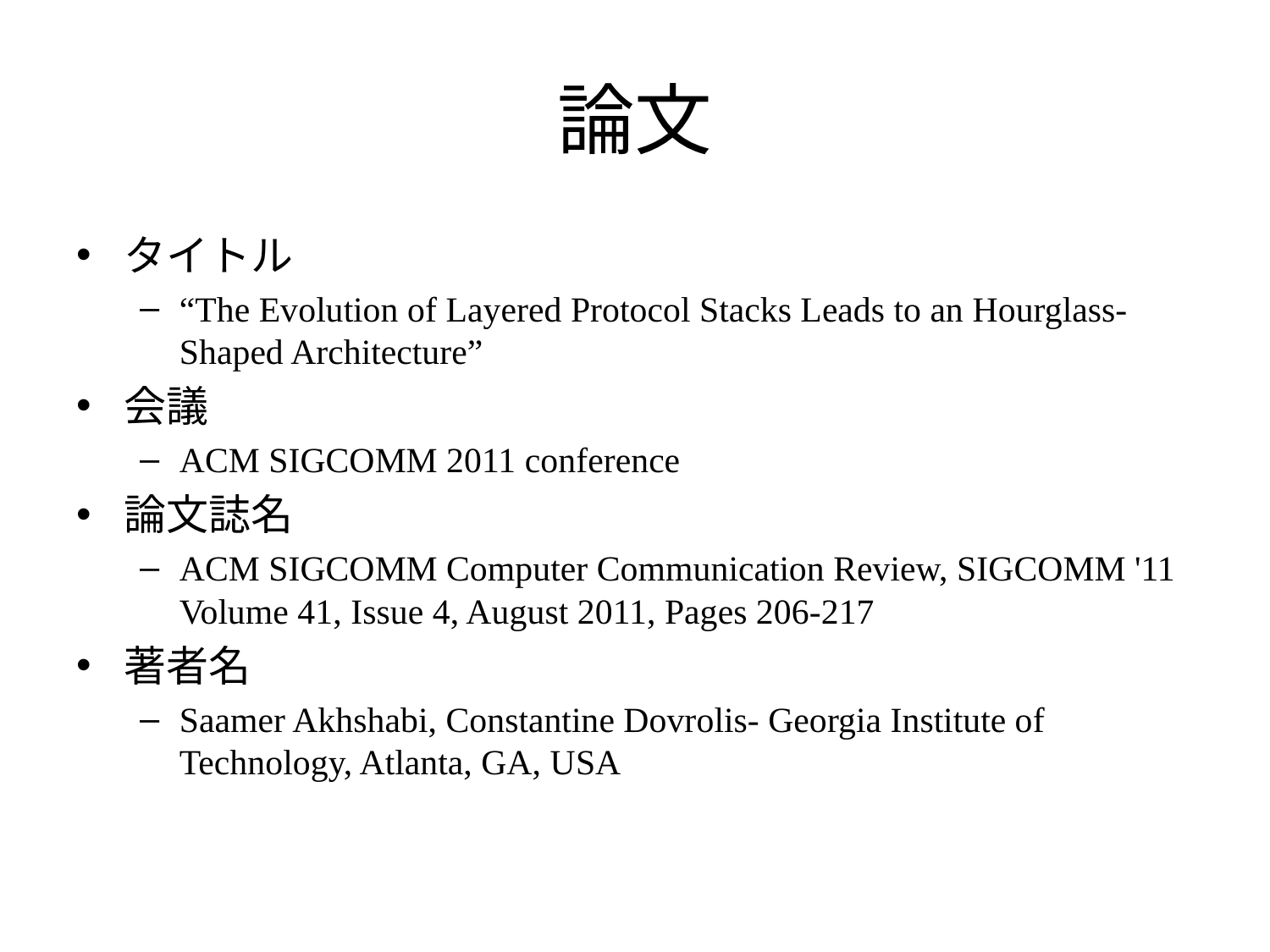

# 論文
タイトル
“The Evolution of Layered Protocol Stacks Leads to an Hourglass-Shaped Architecture”
会議
ACM SIGCOMM 2011 conference
論文誌名
ACM SIGCOMM Computer Communication Review, SIGCOMM '11 Volume 41, Issue 4, August 2011, Pages 206-217
著者名
Saamer Akhshabi, Constantine Dovrolis- Georgia Institute of Technology, Atlanta, GA, USA